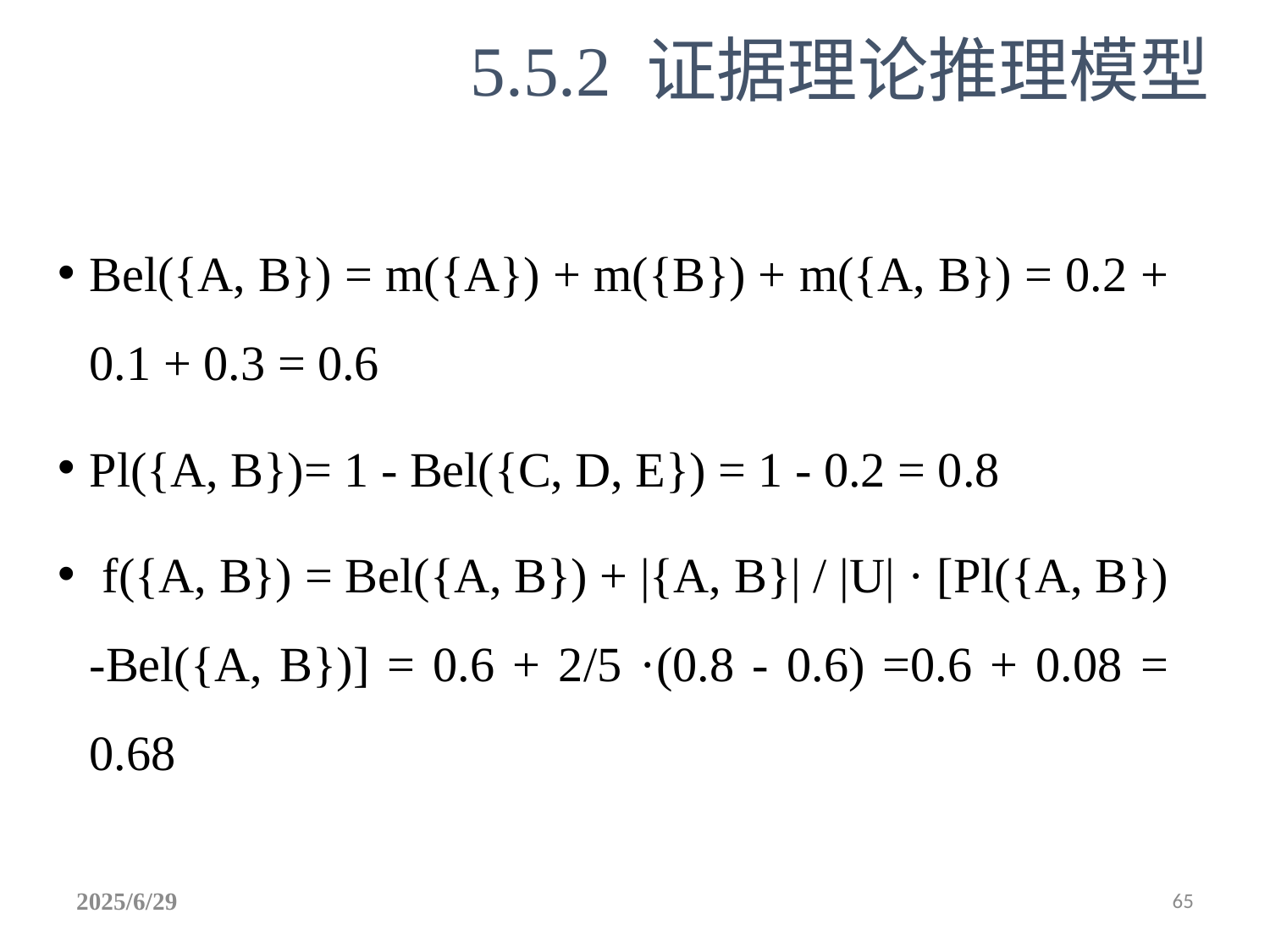

5.5.2 证据理论推理模型
Bel({A, B}) = m({A}) + m({B}) + m({A, B}) = 0.2 + 0.1 + 0.3 = 0.6
Pl({A, B})= 1 - Bel({C, D, E}) = 1 - 0.2 = 0.8
 f({A, B}) = Bel({A, B}) + |{A, B}| / |U| · [Pl({A, B}) -Bel({A, B})] = 0.6 + 2/5 ·(0.8 - 0.6) =0.6 + 0.08 = 0.68
2025/6/29
65